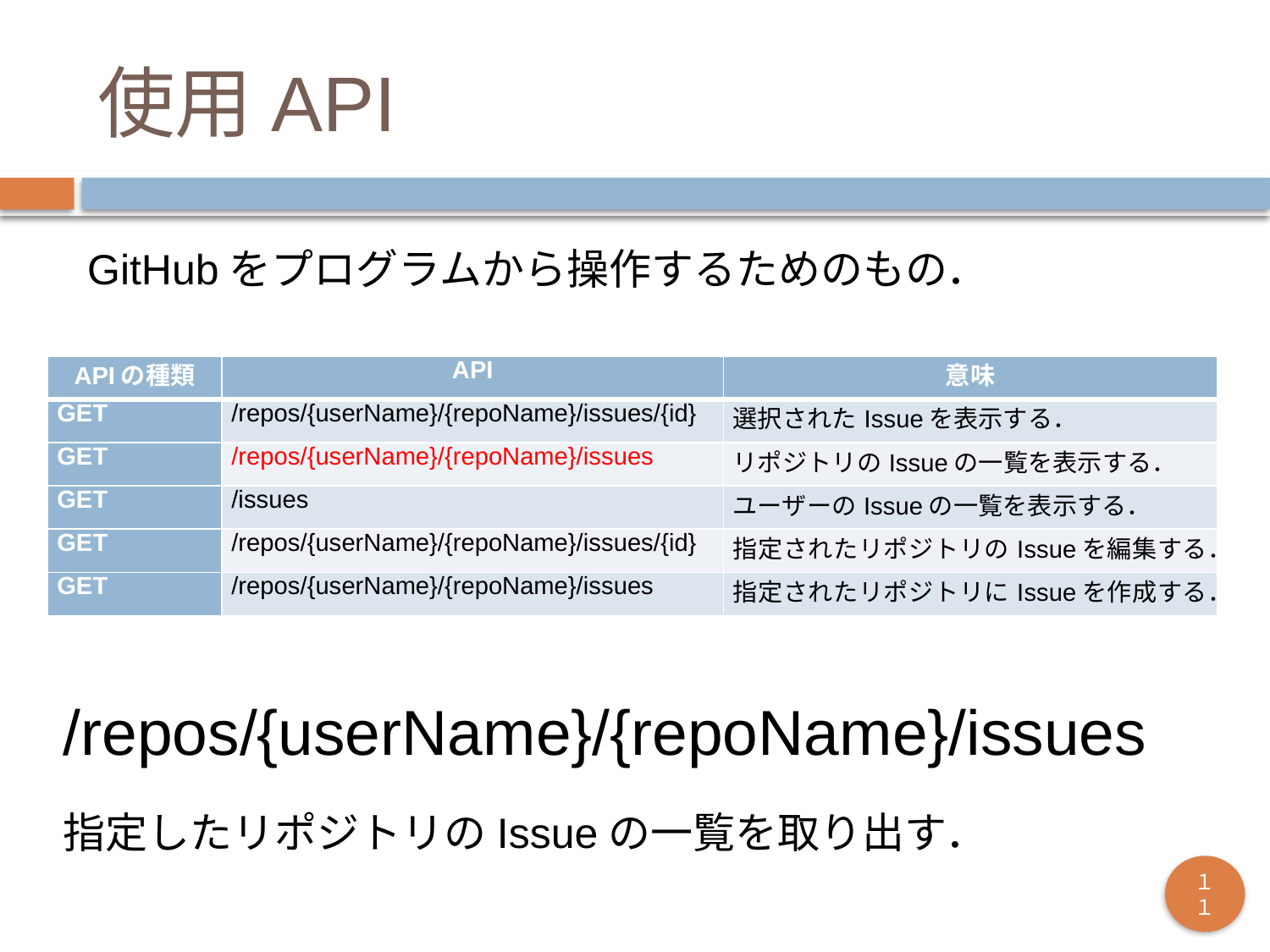

# 使用API
GitHubをプログラムから操作するためのもの．
| APIの種類 | API | 意味 |
| --- | --- | --- |
| GET | /repos/{userName}/{repoName}/issues/{id} | 選択されたIssueを表示する． |
| GET | /repos/{userName}/{repoName}/issues | リポジトリのIssueの一覧を表示する． |
| GET | /issues | ユーザーのIssueの一覧を表示する． |
| GET | /repos/{userName}/{repoName}/issues/{id} | 指定されたリポジトリのIssueを編集する． |
| GET | /repos/{userName}/{repoName}/issues | 指定されたリポジトリにIssueを作成する． |
/repos/{userName}/{repoName}/issues

指定したリポジトリのIssueの一覧を取り出す．

１１